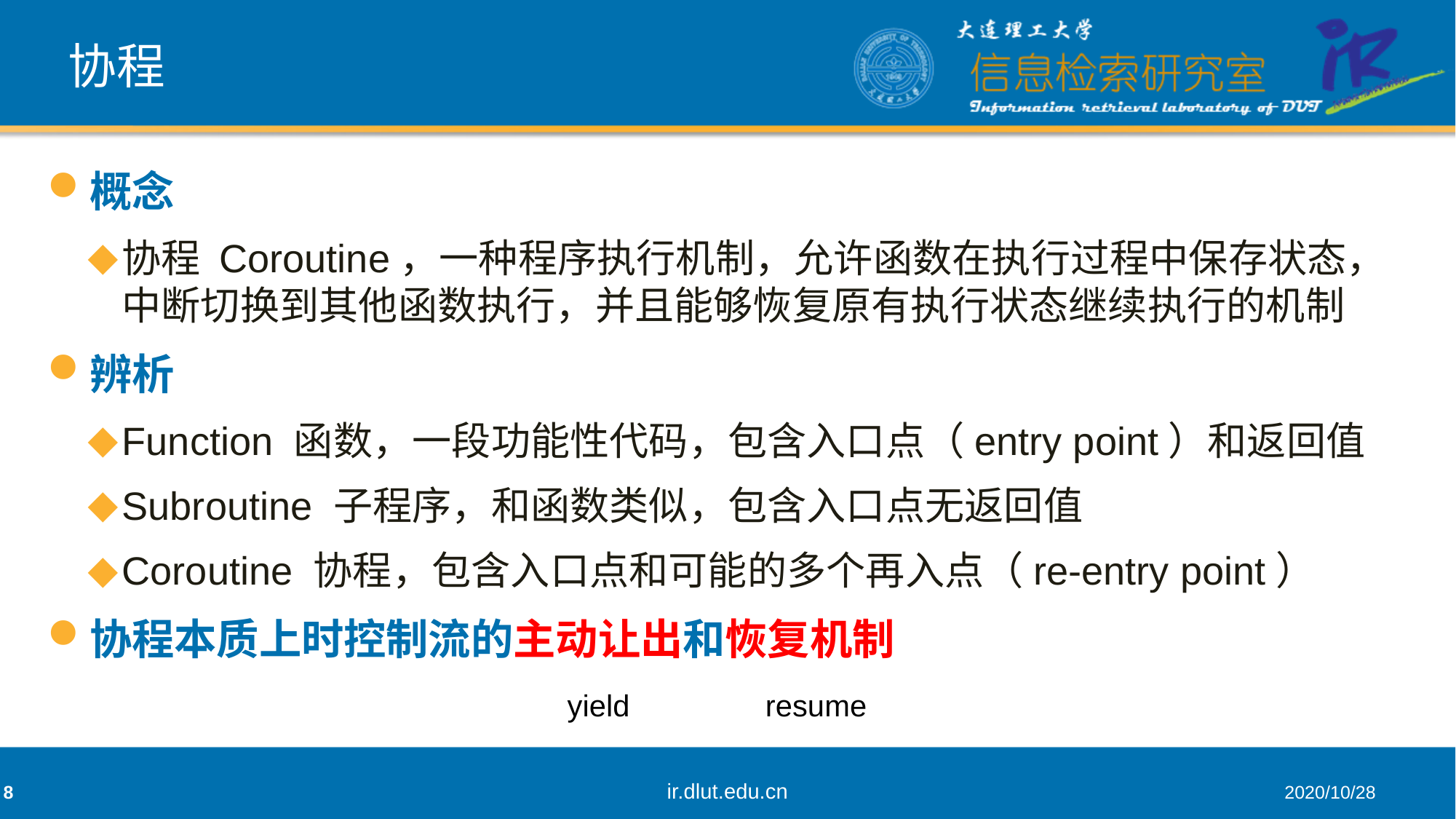

# 协程
概念
协程 Coroutine，一种程序执行机制，允许函数在执行过程中保存状态，中断切换到其他函数执行，并且能够恢复原有执行状态继续执行的机制
辨析
Function 函数，一段功能性代码，包含入口点（entry point）和返回值
Subroutine 子程序，和函数类似，包含入口点无返回值
Coroutine 协程，包含入口点和可能的多个再入点（re-entry point）
协程本质上时控制流的主动让出和恢复机制
yield
resume